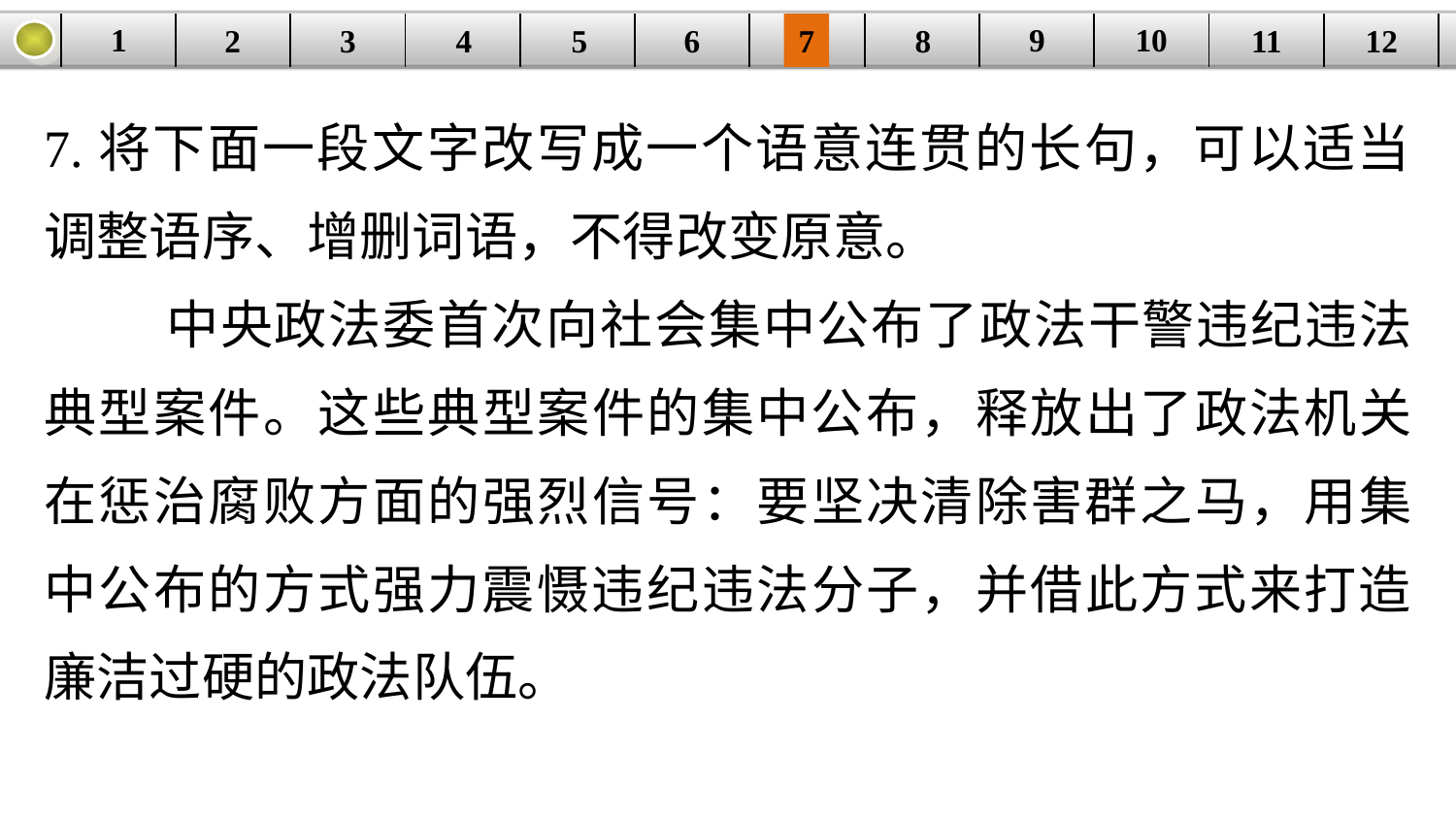

9
10
1
3
4
5
6
8
11
2
12
|  |  |  |  |  |  |  |  |  |  |  |  |
| --- | --- | --- | --- | --- | --- | --- | --- | --- | --- | --- | --- |
7

7.将下面一段文字改写成一个语意连贯的长句，可以适当调整语序、增删词语，不得改变原意。
        中央政法委首次向社会集中公布了政法干警违纪违法典型案件。这些典型案件的集中公布，释放出了政法机关在惩治腐败方面的强烈信号：要坚决清除害群之马，用集中公布的方式强力震慑违纪违法分子，并借此方式来打造廉洁过硬的政法队伍。